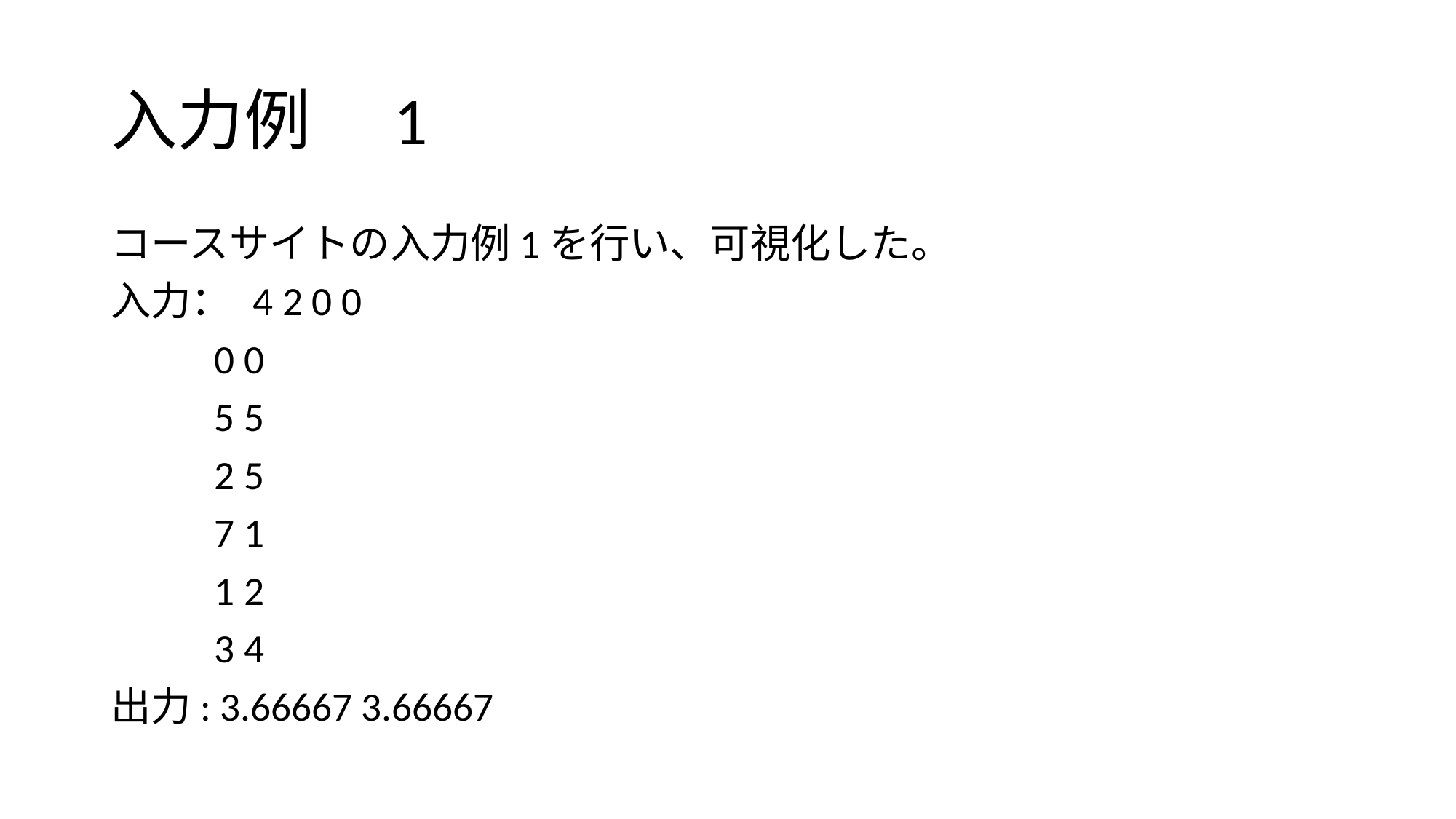

入力例　1
コースサイトの入力例1を行い、可視化した。
入力： 4 2 0 0
	0 0
	5 5
	2 5
	7 1
	1 2
	3 4
出力: 3.66667 3.66667